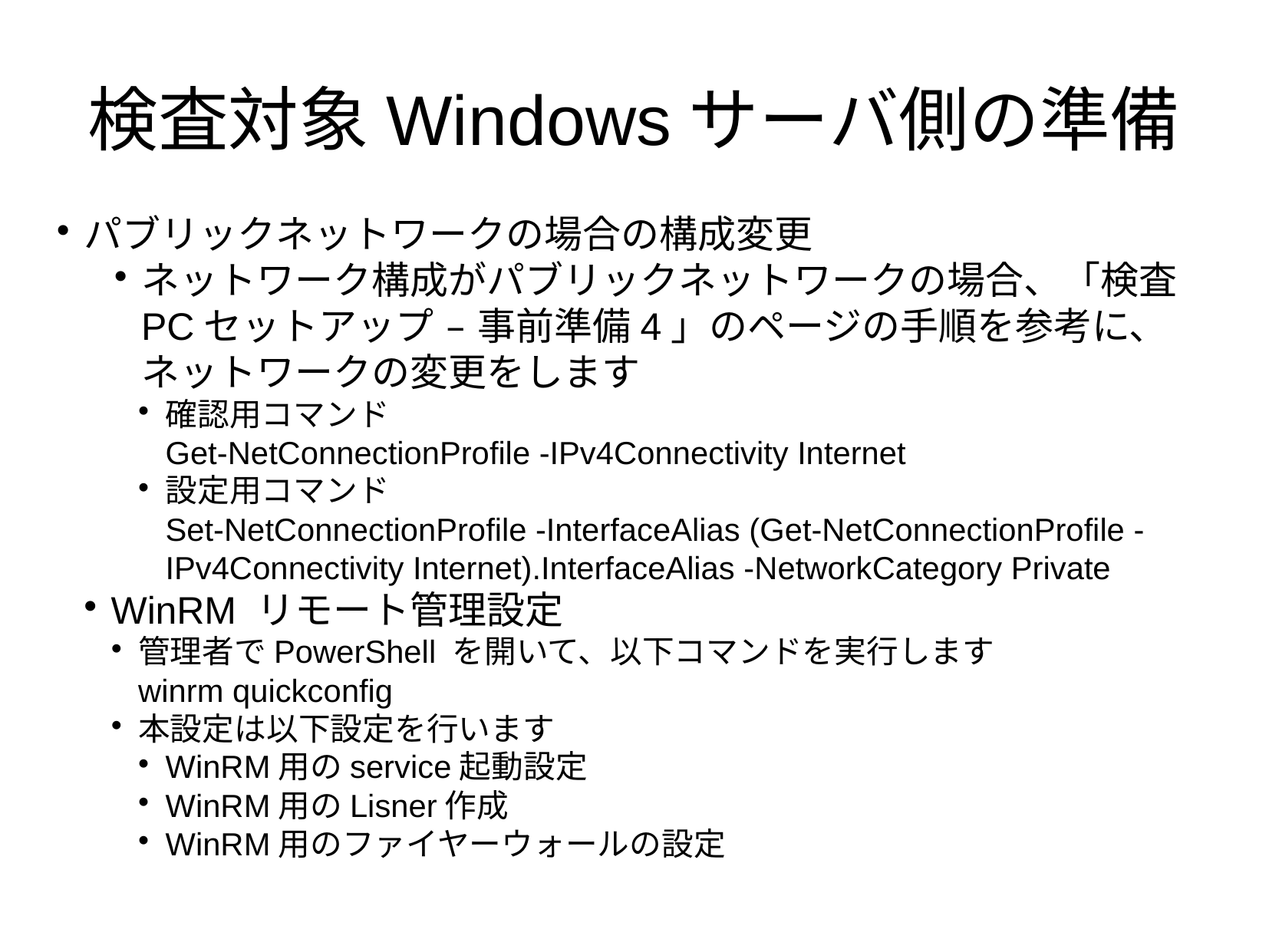

検査対象Windowsサーバ側の準備
パブリックネットワークの場合の構成変更
ネットワーク構成がパブリックネットワークの場合、「検査PCセットアップ – 事前準備4」のページの手順を参考に、ネットワークの変更をします
確認用コマンド
Get-NetConnectionProfile -IPv4Connectivity Internet
設定用コマンド
Set-NetConnectionProfile -InterfaceAlias (Get-NetConnectionProfile -IPv4Connectivity Internet).InterfaceAlias -NetworkCategory Private
WinRM リモート管理設定
管理者でPowerShell を開いて、以下コマンドを実行します
winrm quickconfig
本設定は以下設定を行います
WinRM用のservice起動設定
WinRM用のLisner作成
WinRM用のファイヤーウォールの設定